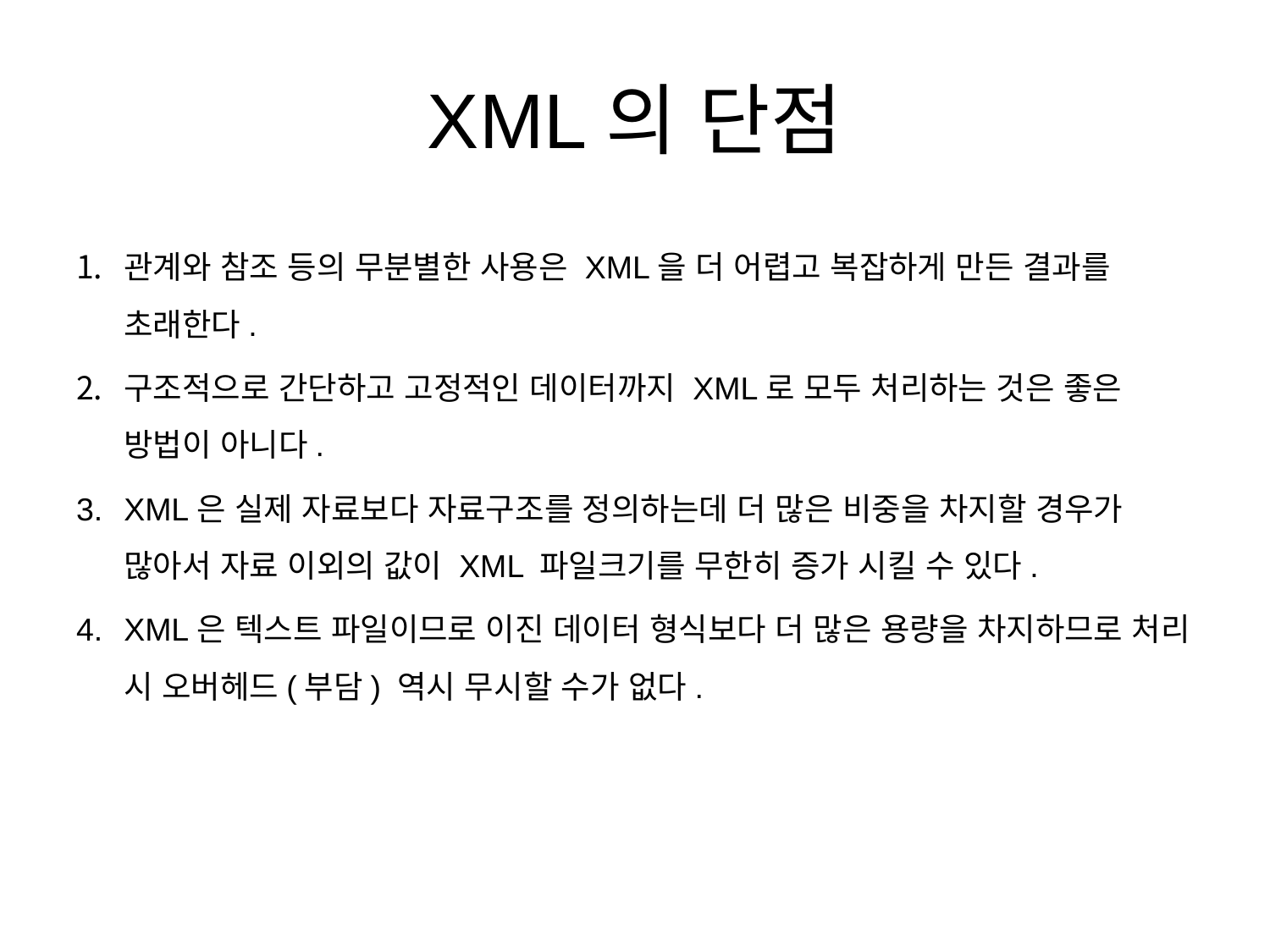

# XML의 단점
관계와 참조 등의 무분별한 사용은 XML을 더 어렵고 복잡하게 만든 결과를 초래한다.
구조적으로 간단하고 고정적인 데이터까지 XML로 모두 처리하는 것은 좋은 방법이 아니다.
XML은 실제 자료보다 자료구조를 정의하는데 더 많은 비중을 차지할 경우가 많아서 자료 이외의 값이 XML 파일크기를 무한히 증가 시킬 수 있다.
XML은 텍스트 파일이므로 이진 데이터 형식보다 더 많은 용량을 차지하므로 처리 시 오버헤드(부담) 역시 무시할 수가 없다.